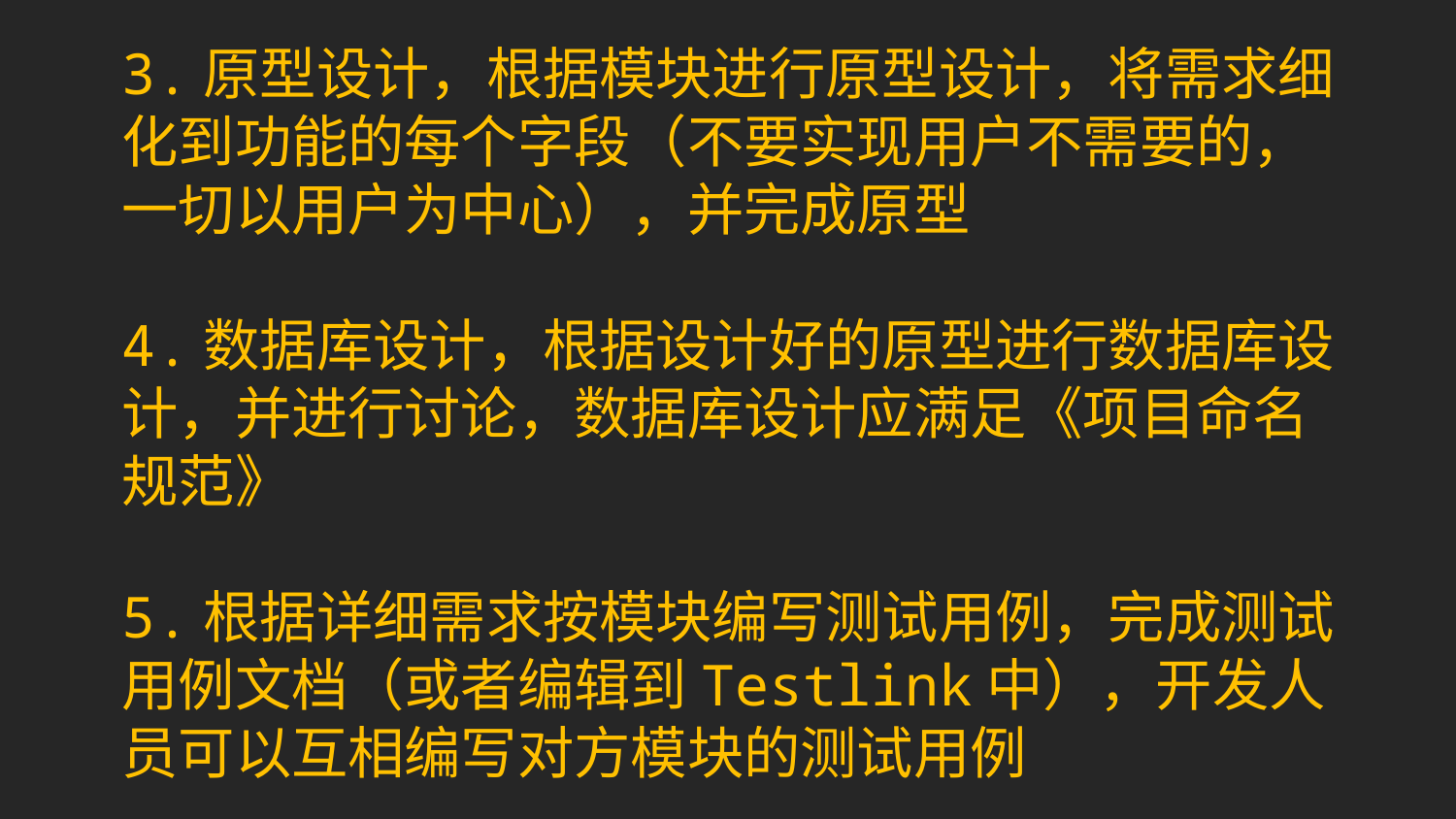

3.原型设计，根据模块进行原型设计，将需求细化到功能的每个字段（不要实现用户不需要的，一切以用户为中心），并完成原型

4.数据库设计，根据设计好的原型进行数据库设计，并进行讨论，数据库设计应满足《项目命名规范》

5.根据详细需求按模块编写测试用例，完成测试用例文档（或者编辑到Testlink中），开发人员可以互相编写对方模块的测试用例